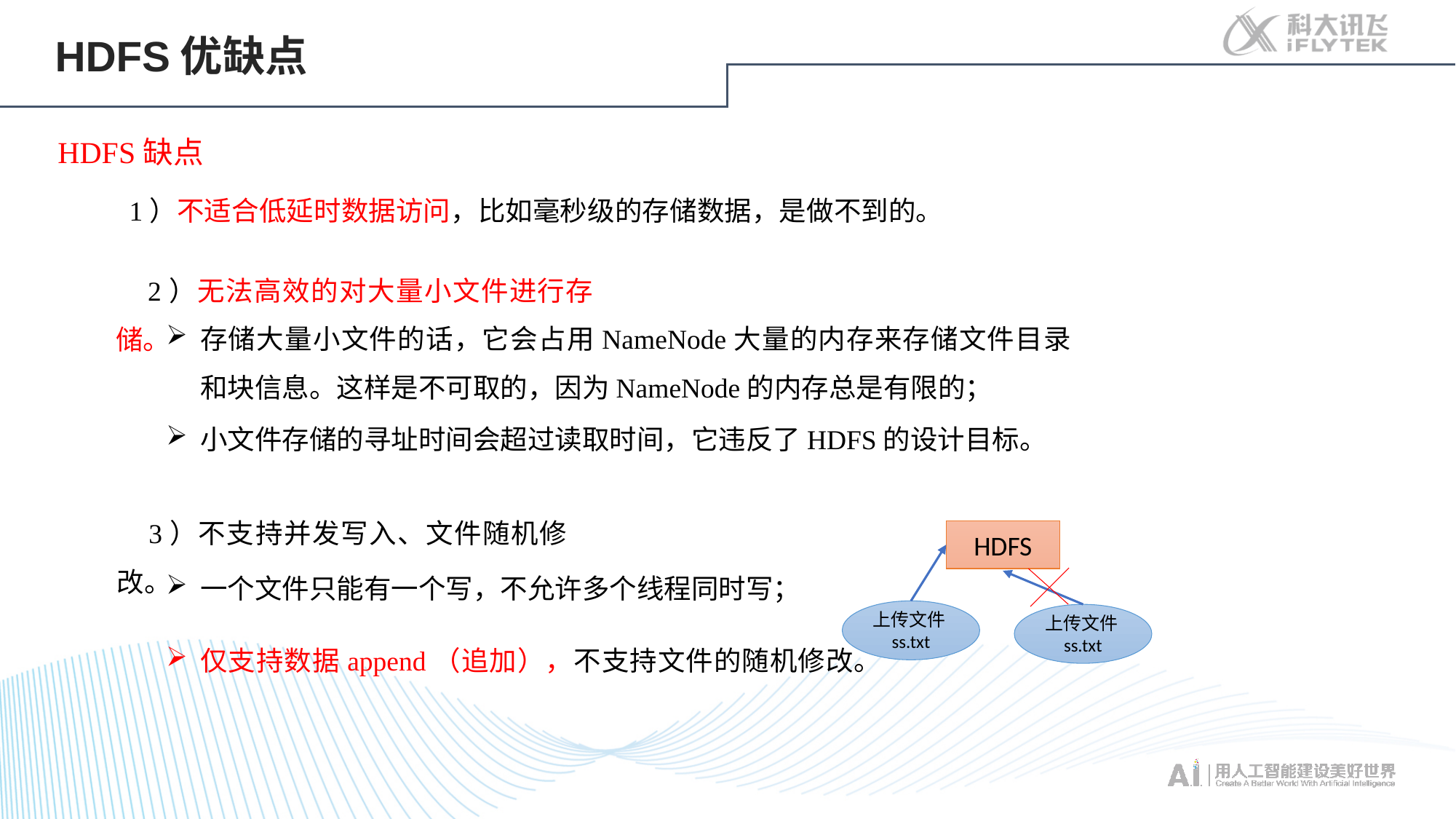

# HDFS优缺点
HDFS缺点
1）不适合低延时数据访问，比如毫秒级的存储数据，是做不到的。
2）无法高效的对大量小文件进行存储。
存储大量小文件的话，它会占用NameNode大量的内存来存储文件目录和块信息。这样是不可取的，因为NameNode的内存总是有限的；
小文件存储的寻址时间会超过读取时间，它违反了HDFS的设计目标。
3）不支持并发写入、文件随机修改。
HDFS
一个文件只能有一个写，不允许多个线程同时写；
上传文件ss.txt
上传文件ss.txt
仅支持数据append（追加），不支持文件的随机修改。